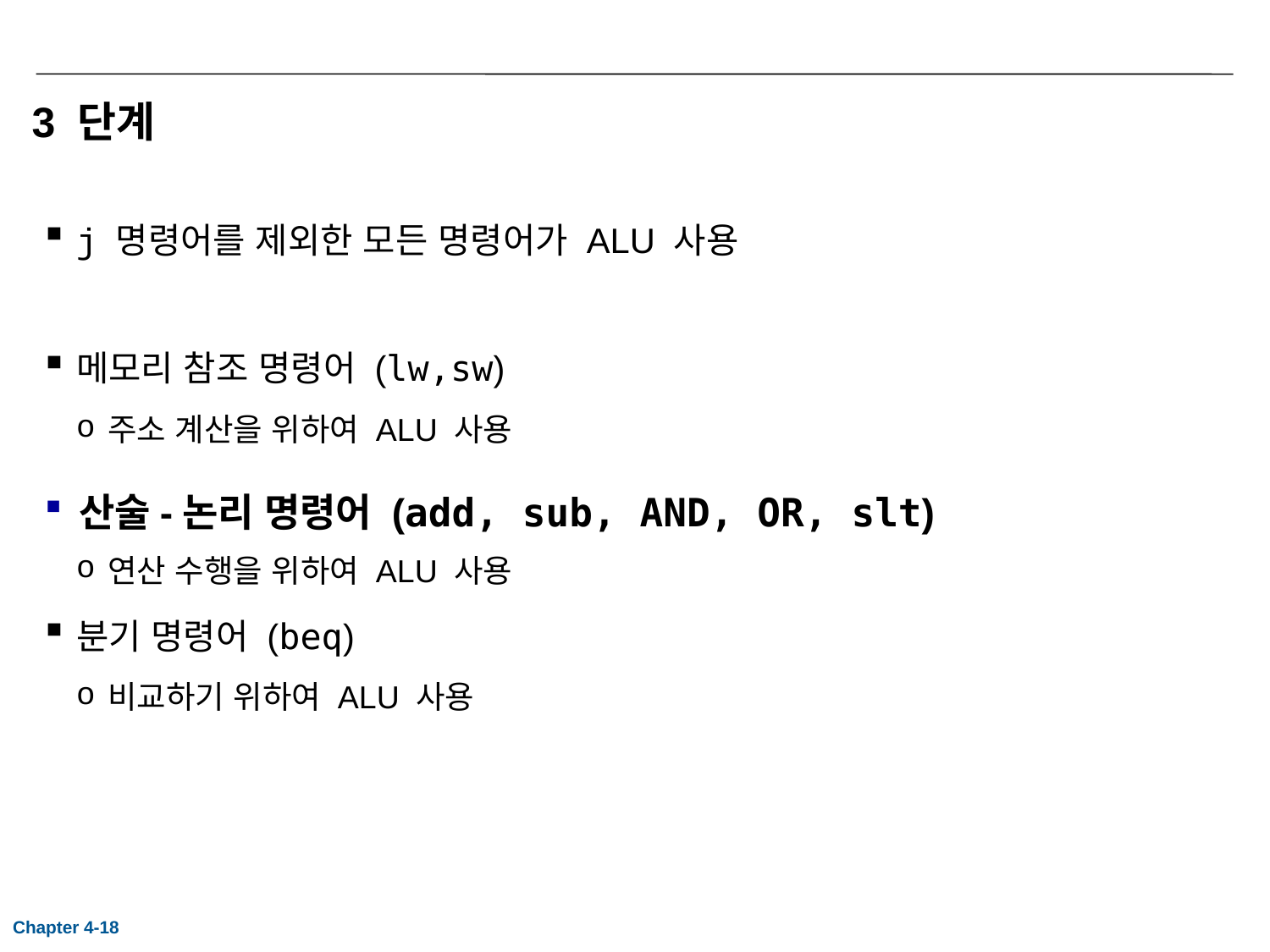

# 3 단계
j 명령어를 제외한 모든 명령어가 ALU 사용

메모리 참조 명령어 (lw,sw)
주소 계산을 위하여 ALU 사용
산술-논리 명령어 (add, sub, AND, OR, slt)
연산 수행을 위하여 ALU 사용
분기 명령어 (beq)
비교하기 위하여 ALU 사용
Chapter 4-18